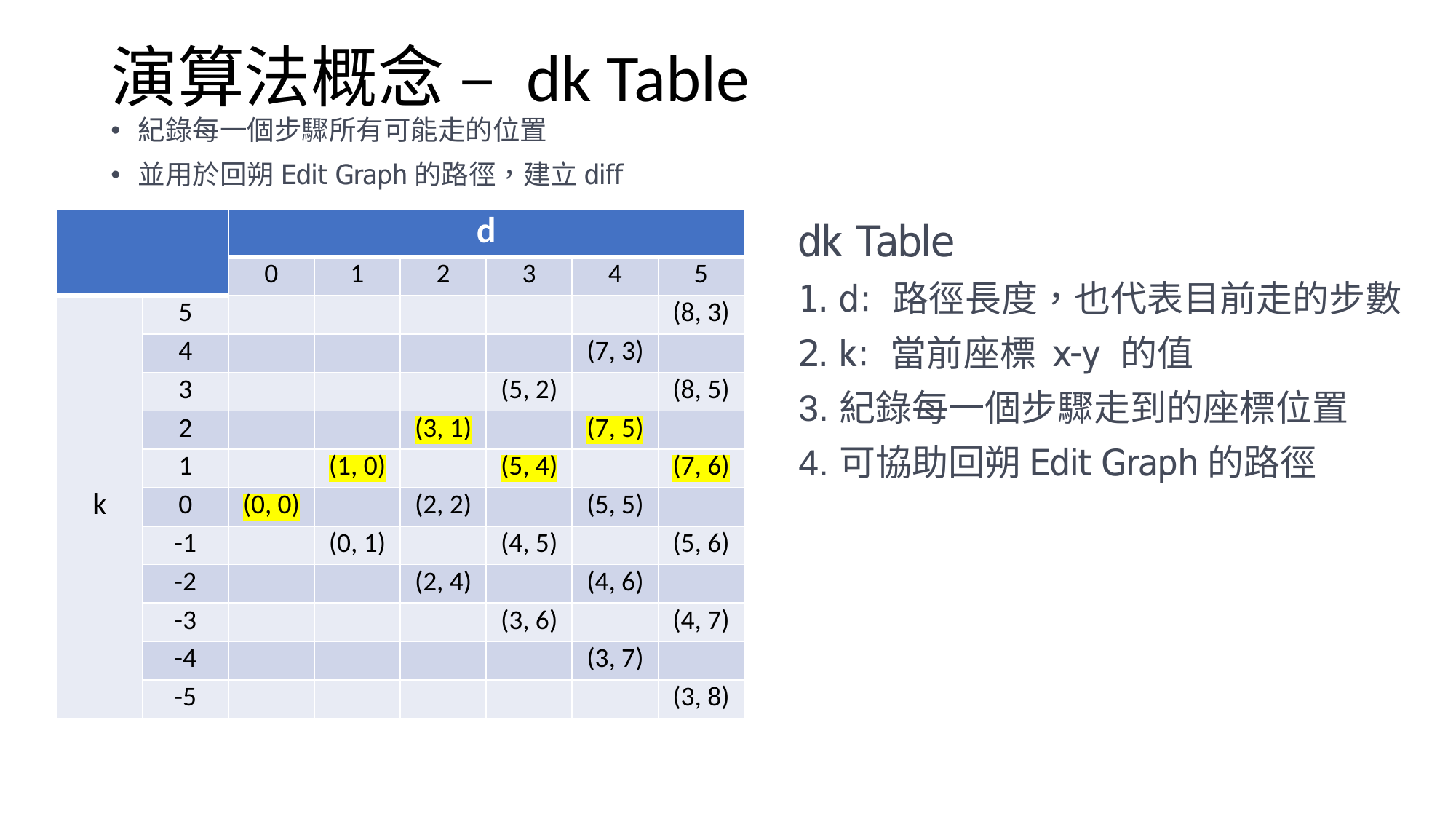

# 演算法概念 – dk Table
紀錄每一個步驟所有可能走的位置
並用於回朔Edit Graph的路徑，建立diff

|  |  | d |  |  |  |  |  |
| --- | --- | --- | --- | --- | --- | --- | --- |
|  |  | 0 | 1 | 2 | 3 | 4 | 5 |
| k | 5 |  |  |  |  |  | (8, 3) |
| k | 4 |  |  |  |  | (7, 3) |  |
|  | 3 |  |  |  | (5, 2) |  | (8, 5) |
|  | 2 |  |  | (3, 1) |  | (7, 5) |  |
|  | 1 |  | (1, 0) |  | (5, 4) |  | (7, 6) |
|  | 0 | (0, 0) |  | (2, 2) |  | (5, 5) |  |
|  | -1 |  | (0, 1) |  | (4, 5) |  | (5, 6) |
|  | -2 |  |  | (2, 4) |  | (4, 6) |  |
|  | -3 |  |  |  | (3, 6) |  | (4, 7) |
|  | -4 |  |  |  |  | (3, 7) |  |
|  | -5 |  |  |  |  |  | (3, 8) |
dk Table
d: 路徑長度，也代表目前走的步數
k: 當前座標 x-y 的值
紀錄每一個步驟走到的座標位置
可協助回朔Edit Graph的路徑